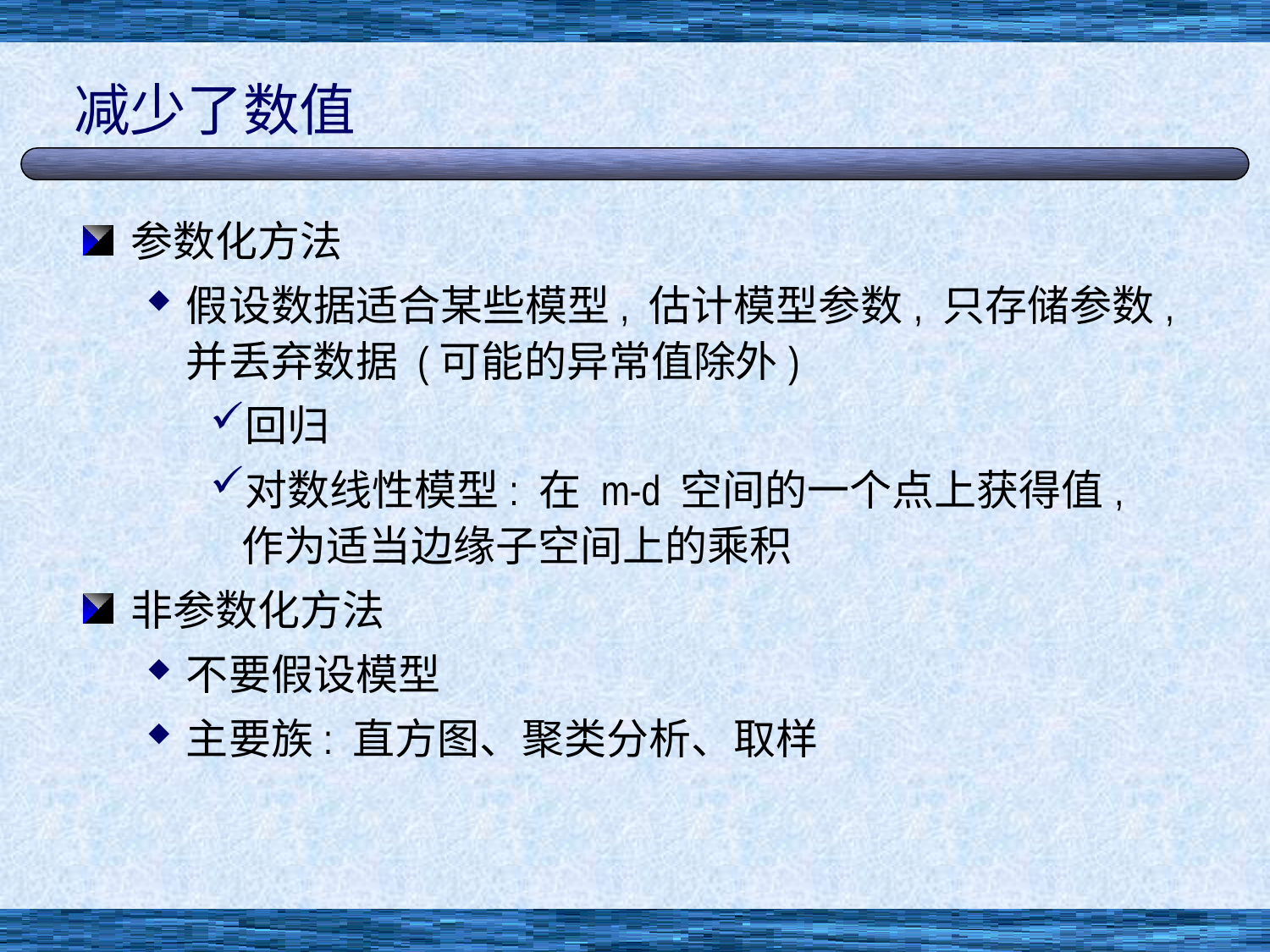

# 减少了数值
参数化方法
假设数据适合某些模型, 估计模型参数, 只存储参数, 并丢弃数据 (可能的异常值除外)
回归
对数线性模型: 在 m-d 空间的一个点上获得值, 作为适当边缘子空间上的乘积
非参数化方法
不要假设模型
主要族: 直方图、聚类分析、取样